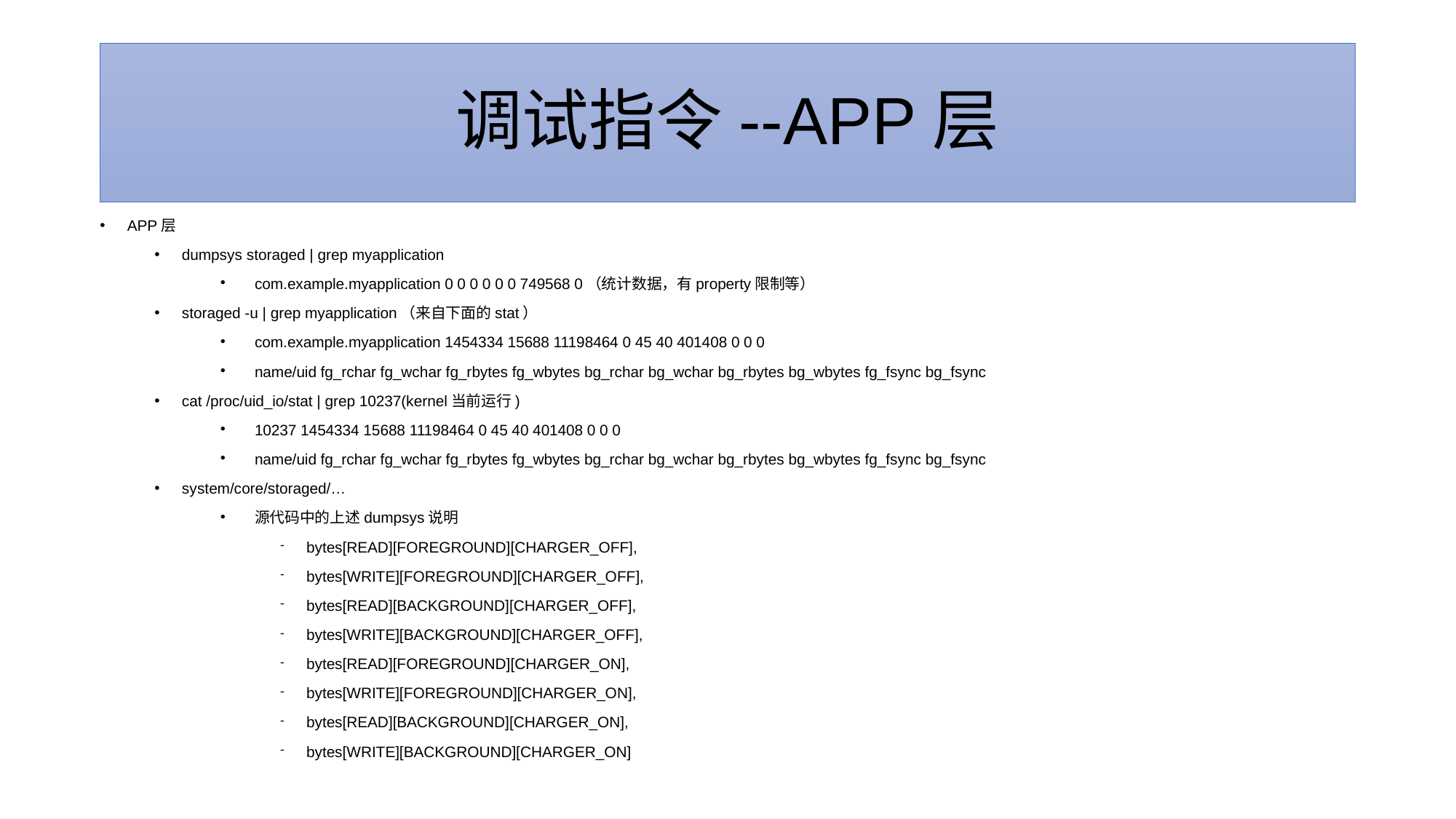

调试指令--APP层
APP层
dumpsys storaged | grep myapplication
com.example.myapplication 0 0 0 0 0 0 749568 0（统计数据，有property限制等）
storaged -u | grep myapplication（来自下面的stat）
com.example.myapplication 1454334 15688 11198464 0 45 40 401408 0 0 0
name/uid fg_rchar fg_wchar fg_rbytes fg_wbytes bg_rchar bg_wchar bg_rbytes bg_wbytes fg_fsync bg_fsync
cat /proc/uid_io/stat | grep 10237(kernel当前运行)
10237 1454334 15688 11198464 0 45 40 401408 0 0 0
name/uid fg_rchar fg_wchar fg_rbytes fg_wbytes bg_rchar bg_wchar bg_rbytes bg_wbytes fg_fsync bg_fsync
system/core/storaged/…
源代码中的上述dumpsys说明
bytes[READ][FOREGROUND][CHARGER_OFF],
bytes[WRITE][FOREGROUND][CHARGER_OFF],
bytes[READ][BACKGROUND][CHARGER_OFF],
bytes[WRITE][BACKGROUND][CHARGER_OFF],
bytes[READ][FOREGROUND][CHARGER_ON],
bytes[WRITE][FOREGROUND][CHARGER_ON],
bytes[READ][BACKGROUND][CHARGER_ON],
bytes[WRITE][BACKGROUND][CHARGER_ON]